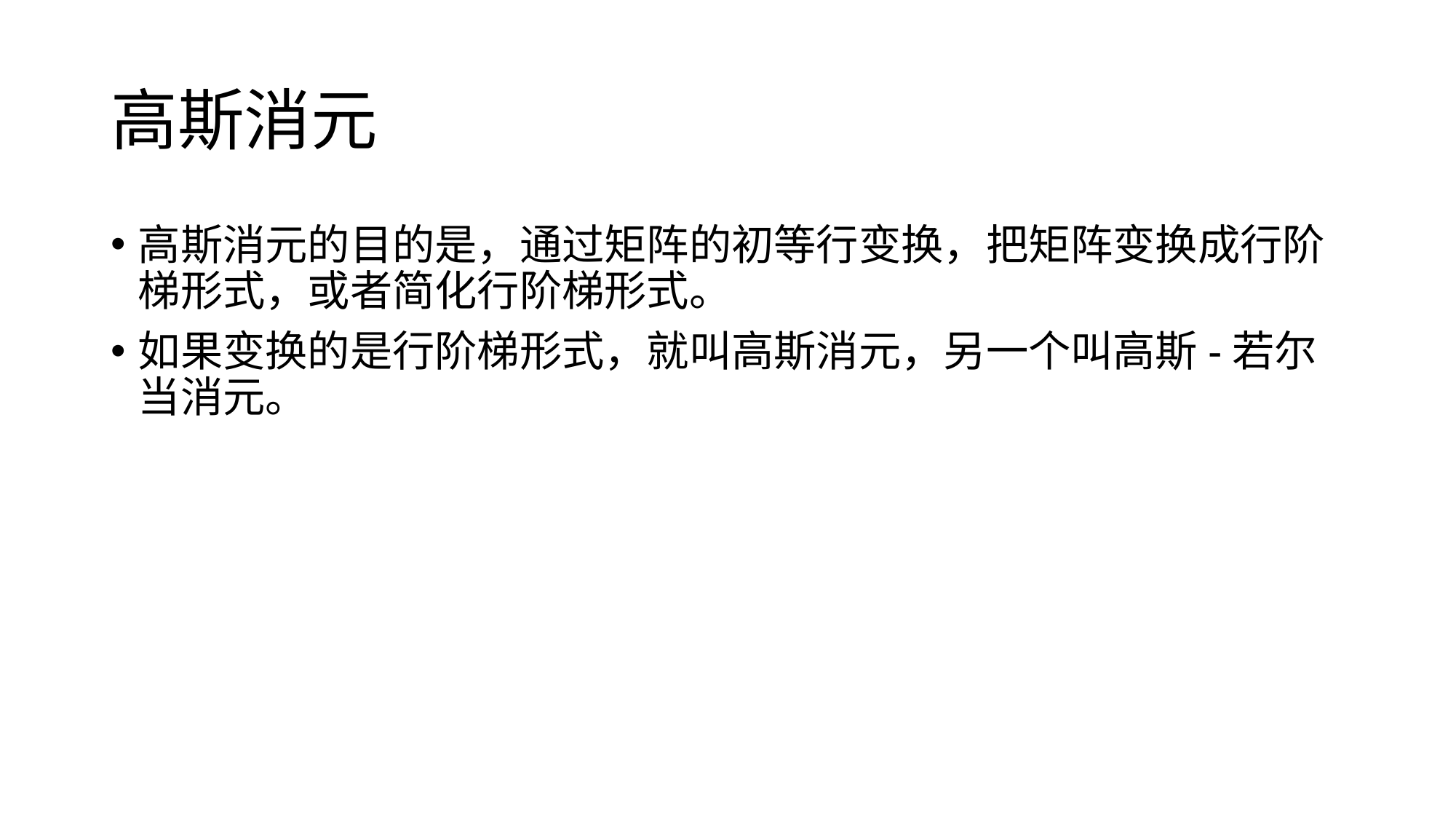

# 高斯消元
高斯消元的目的是，通过矩阵的初等行变换，把矩阵变换成行阶梯形式，或者简化行阶梯形式。
如果变换的是行阶梯形式，就叫高斯消元，另一个叫高斯-若尔当消元。